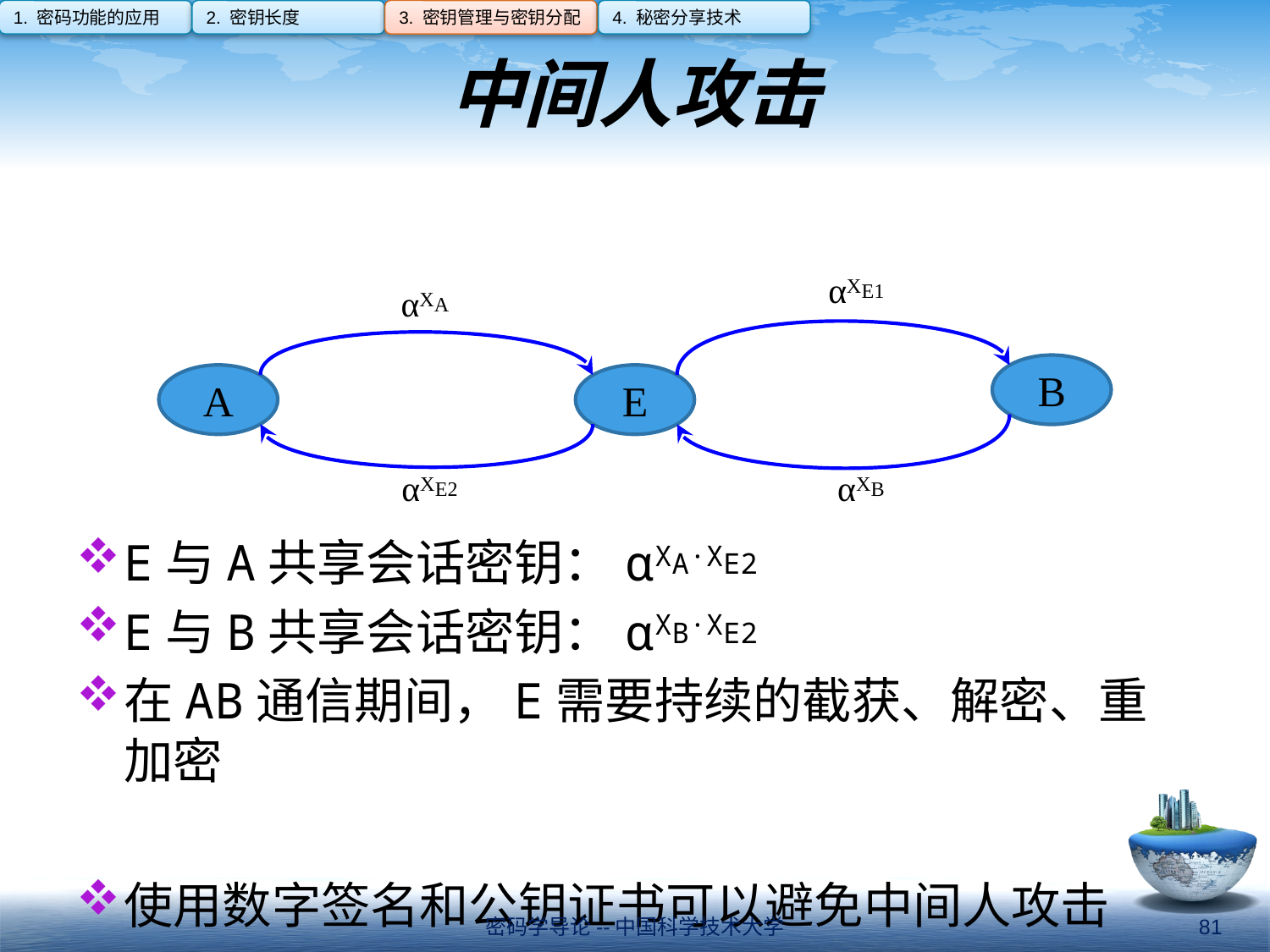

1. 密码功能的应用
2. 密钥长度
3. 密钥管理与密钥分配
4. 秘密分享技术
# 中间人攻击

E与A共享会话密钥：αXA·XE2
E与B共享会话密钥：αXB·XE2
在AB通信期间，E需要持续的截获、解密、重加密

使用数字签名和公钥证书可以避免中间人攻击
 αXE1
 αXA
B
A
E
 αXE2
 αXB
密码学导论--中国科学技术大学
81